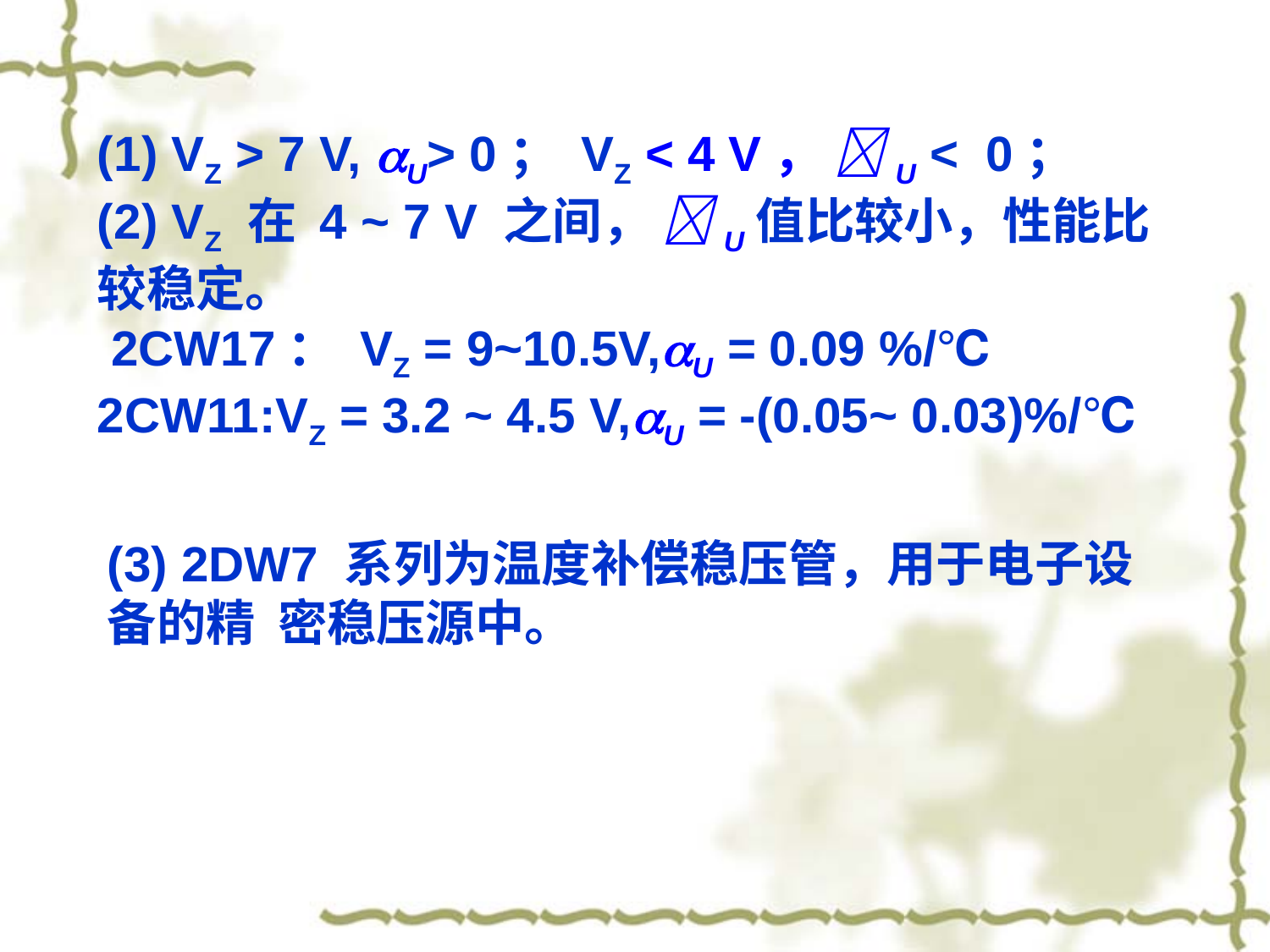

(1) VZ > 7 V, αU> 0； VZ < 4 V， αU <  0；
(2) VZ 在 4 ~ 7 V 之间， αU值比较小，性能比较稳定。
 2CW17： VZ = 9~10.5V,αU = 0.09 %/℃
2CW11:VZ = 3.2 ~ 4.5 V,αU = -(0.05~ 0.03)%/℃
(3) 2DW7 系列为温度补偿稳压管，用于电子设备的精  密稳压源中。
52